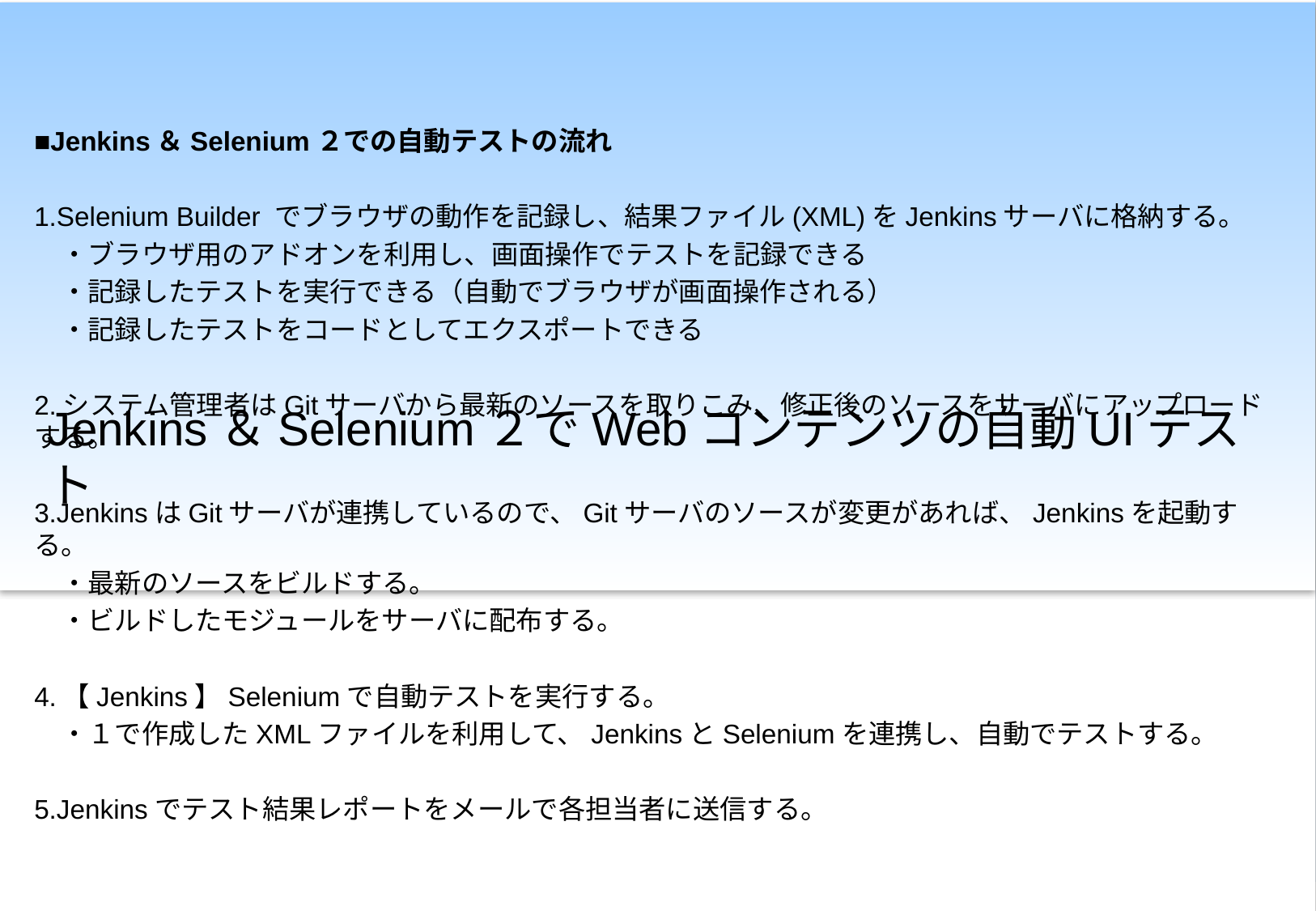

■Jenkins＆Selenium２での自動テストの流れ

1.Selenium Builder でブラウザの動作を記録し、結果ファイル(XML)をJenkinsサーバに格納する。
　・ブラウザ用のアドオンを利用し、画面操作でテストを記録できる
　・記録したテストを実行できる（自動でブラウザが画面操作される）
　・記録したテストをコードとしてエクスポートできる

2.システム管理者はGitサーバから最新のソースを取りこみ、修正後のソースをサーバにアップロードする。

3.JenkinsはGitサーバが連携しているので、Gitサーバのソースが変更があれば、Jenkinsを起動する。
　・最新のソースをビルドする。
　・ビルドしたモジュールをサーバに配布する。

4.【Jenkins】Seleniumで自動テストを実行する。
　・１で作成したXMLファイルを利用して、JenkinsとSeleniumを連携し、自動でテストする。

5.Jenkinsでテスト結果レポートをメールで各担当者に送信する。

# Jenkins＆Selenium２でWebコンテンツの自動UIテスト